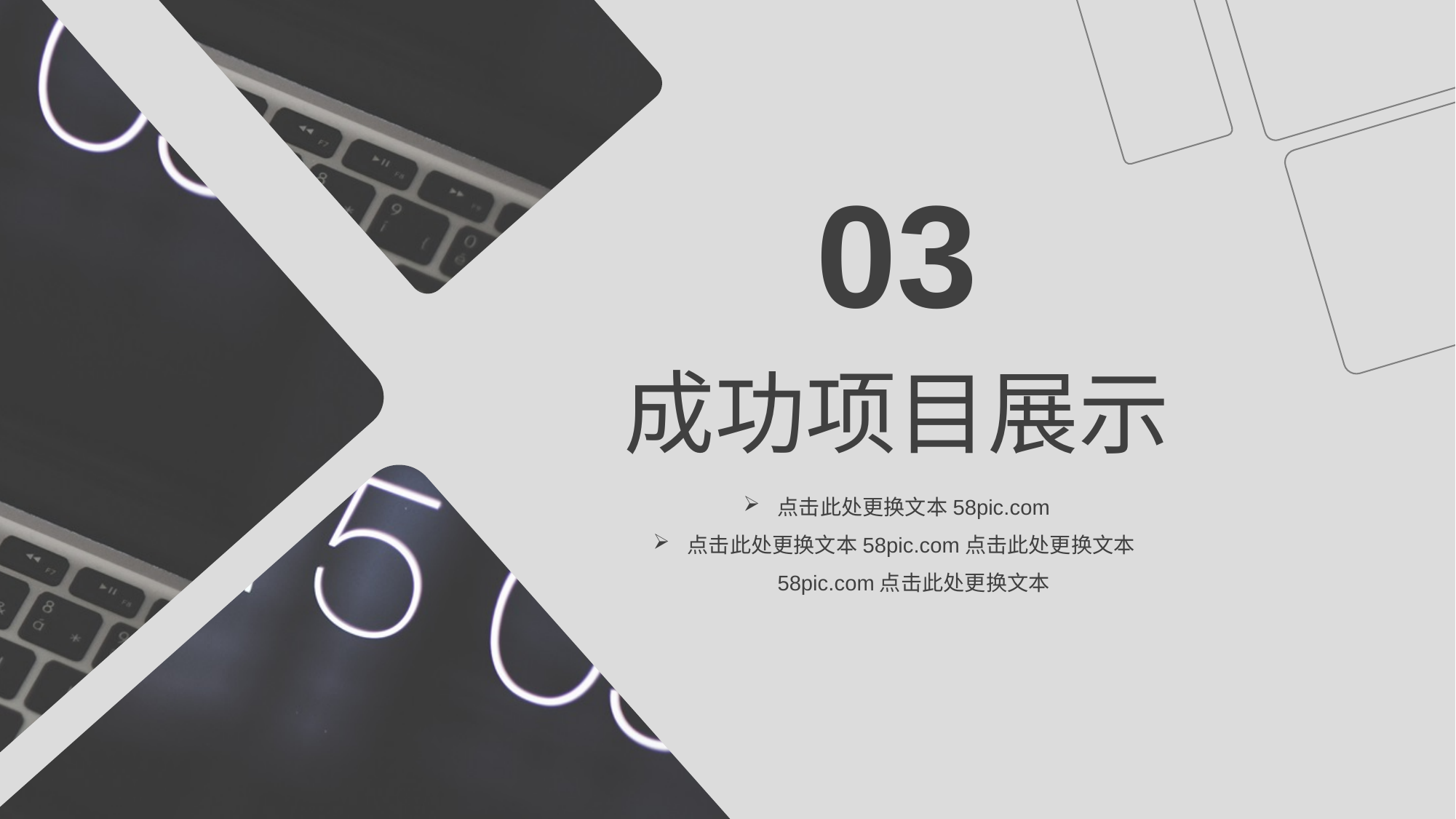

03
成功项目展示
点击此处更换文本58pic.com
点击此处更换文本58pic.com点击此处更换文本58pic.com点击此处更换文本